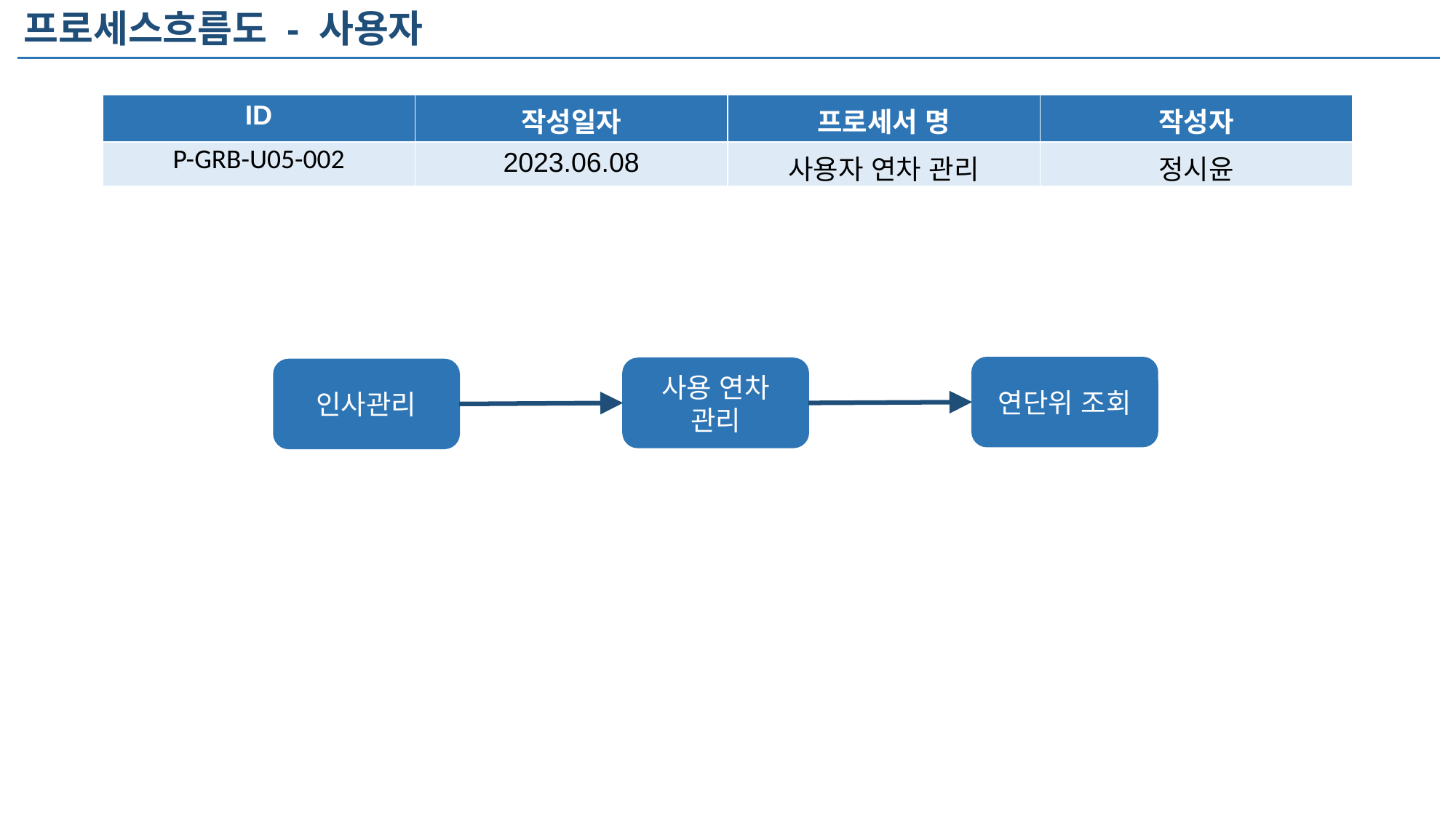

프로세스흐름도 - 사용자
| ID | 작성일자 | 프로세서 명 | 작성자 |
| --- | --- | --- | --- |
| P-GRB-U05-002 | 2023.06.08 | 사용자 연차 관리 | 정시윤 |
연단위 조회
사용 연차 관리
인사관리